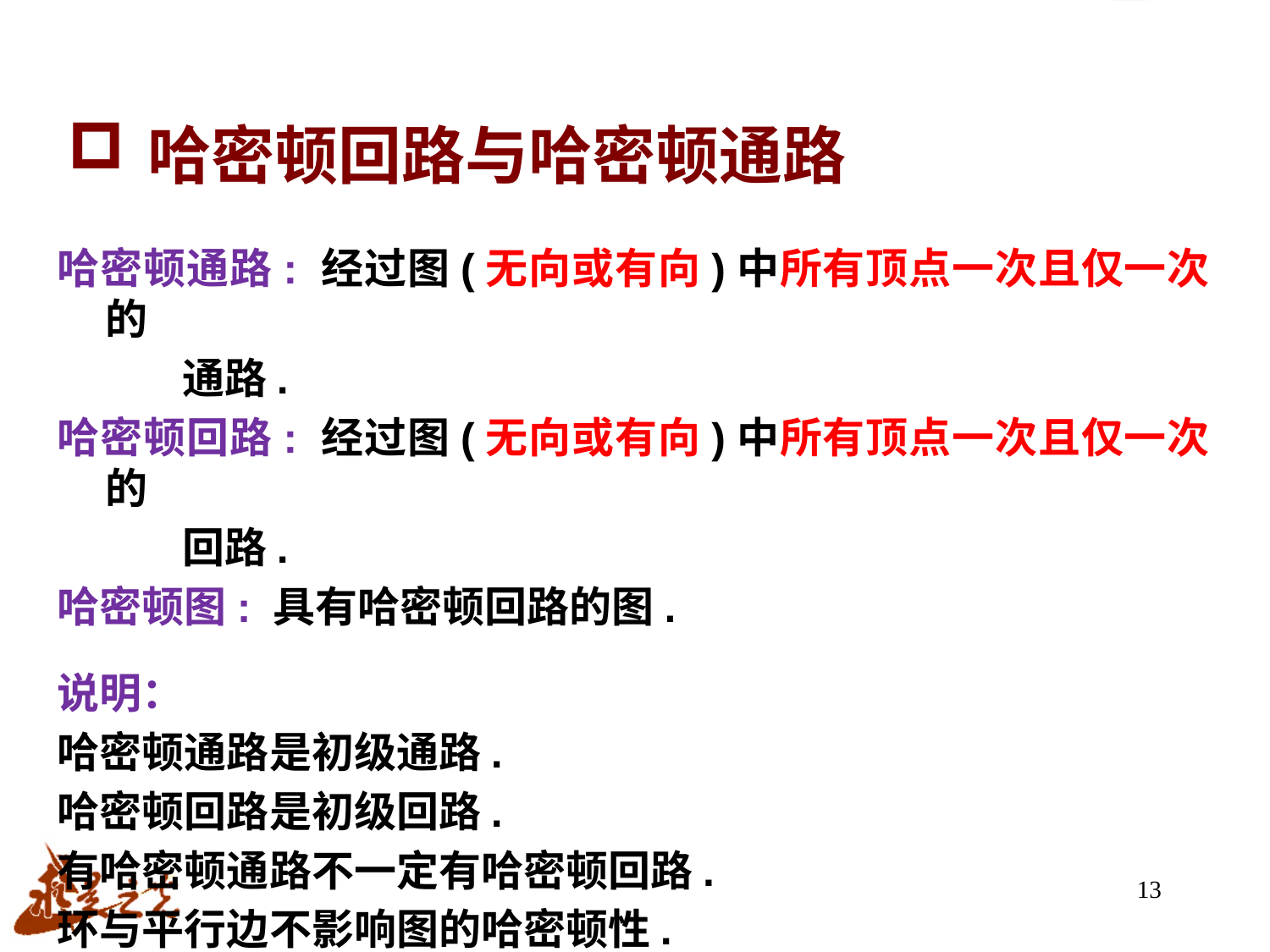

# 哈密顿回路与哈密顿通路
哈密顿通路: 经过图(无向或有向)中所有顶点一次且仅一次的
            通路.
哈密顿回路: 经过图(无向或有向)中所有顶点一次且仅一次的
            回路.
哈密顿图: 具有哈密顿回路的图.
说明：
哈密顿通路是初级通路.
哈密顿回路是初级回路.
有哈密顿通路不一定有哈密顿回路.
环与平行边不影响图的哈密顿性.
13